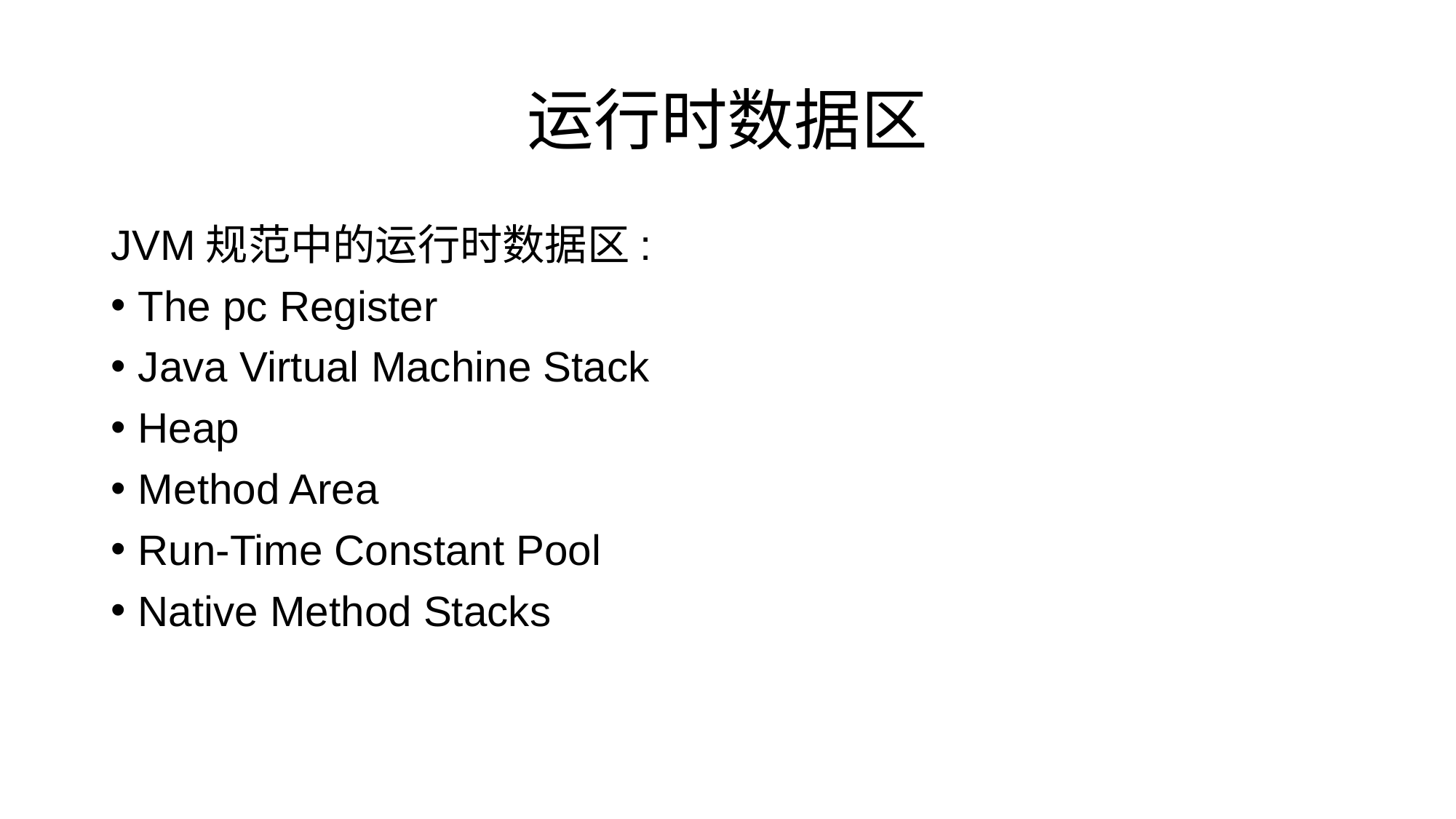

# 运行时数据区
JVM规范中的运行时数据区:
The pc Register
Java Virtual Machine Stack
Heap
Method Area
Run-Time Constant Pool
Native Method Stacks